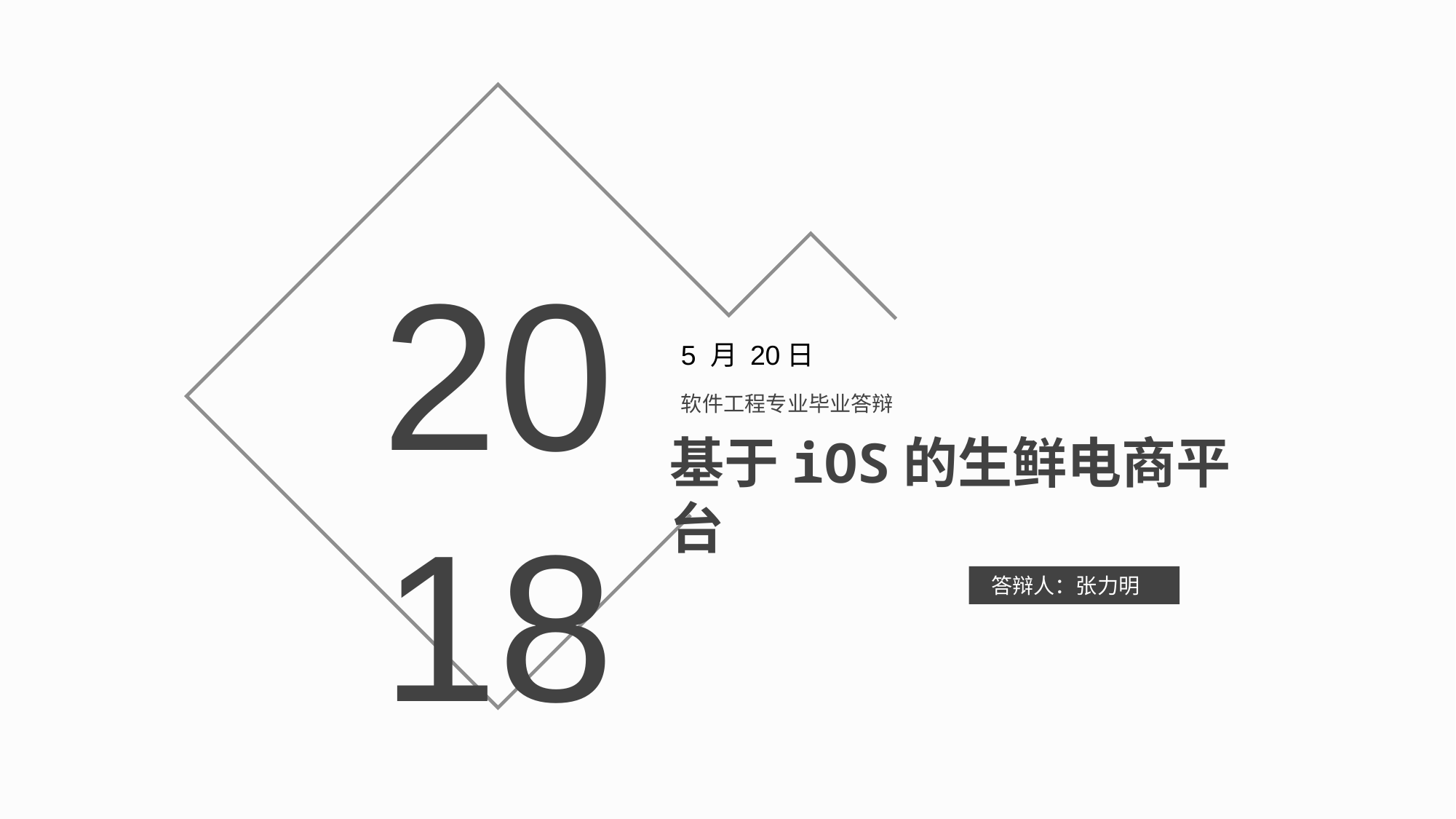

2018
5 月 20日
软件工程专业毕业答辩
基于iOS的生鲜电商平台

答辩人：张力明